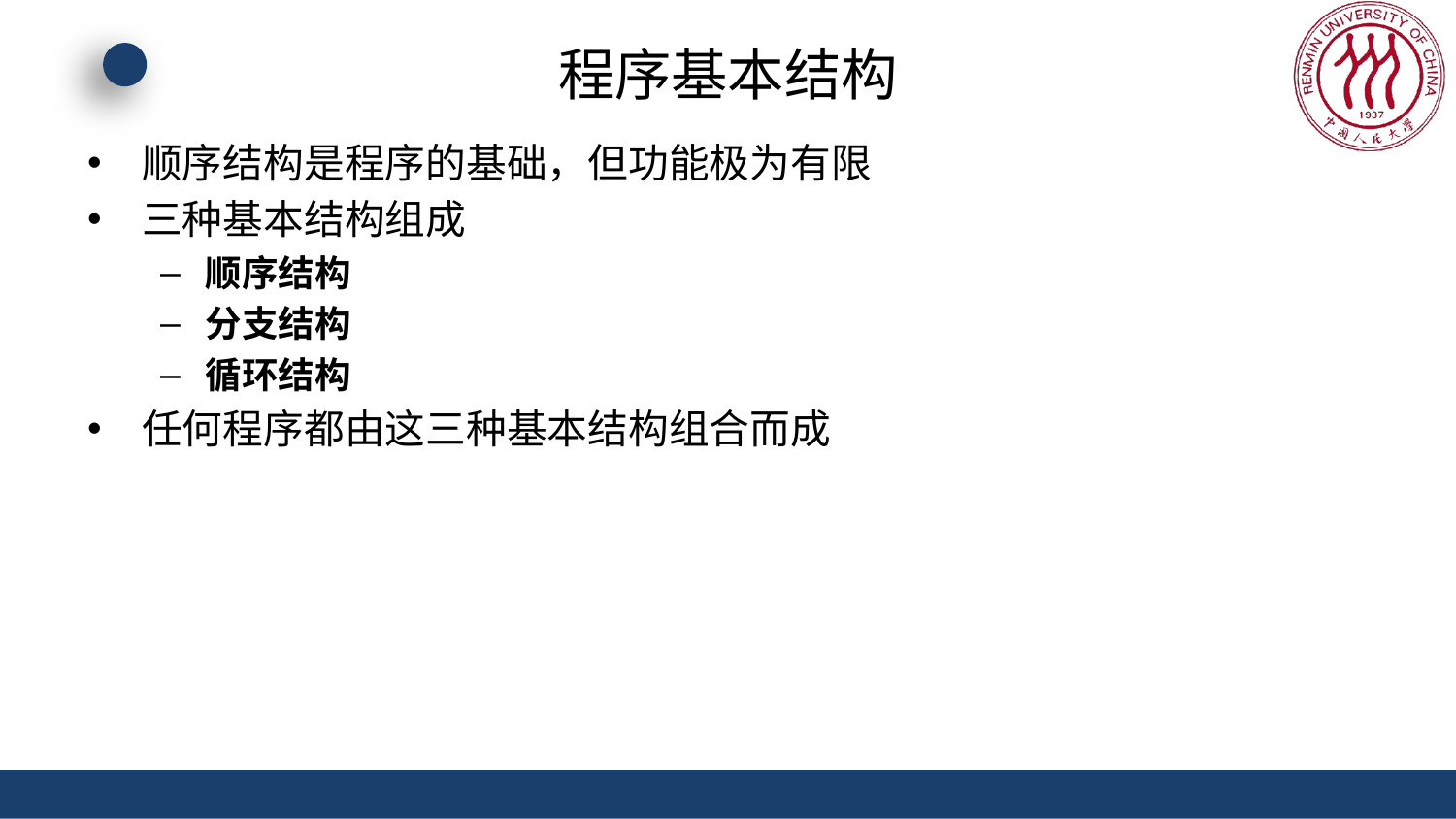

# 程序基本结构
顺序结构是程序的基础，但功能极为有限
三种基本结构组成
顺序结构
分支结构
循环结构
任何程序都由这三种基本结构组合而成